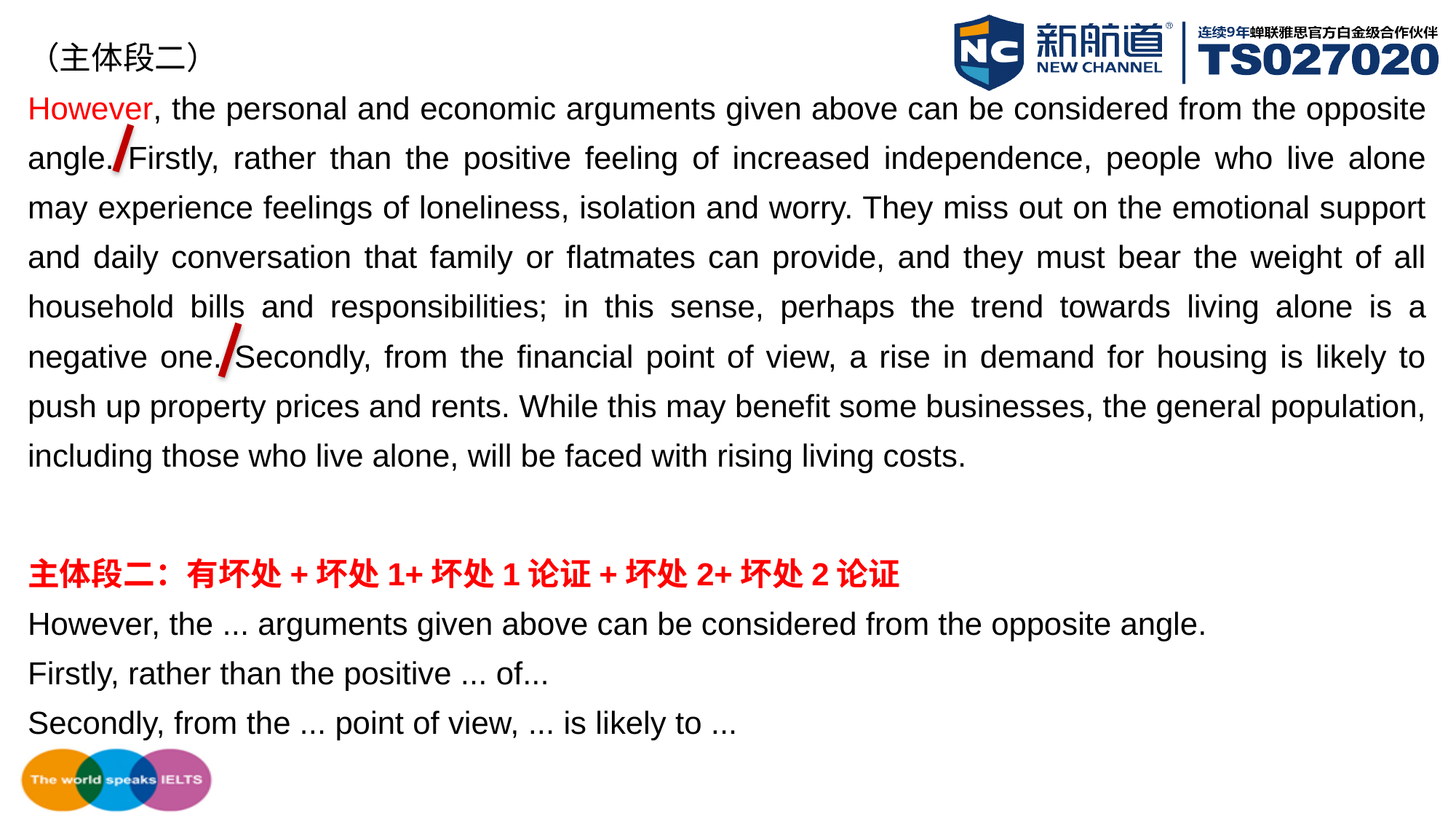

（主体段二）
However, the personal and economic arguments given above can be considered from the opposite angle. Firstly, rather than the positive feeling of increased independence, people who live alone may experience feelings of loneliness, isolation and worry. They miss out on the emotional support and daily conversation that family or flatmates can provide, and they must bear the weight of all household bills and responsibilities; in this sense, perhaps the trend towards living alone is a negative one. Secondly, from the financial point of view, a rise in demand for housing is likely to push up property prices and rents. While this may benefit some businesses, the general population, including those who live alone, will be faced with rising living costs.
主体段二：有坏处+坏处1+坏处1论证+坏处2+坏处2论证
However, the ... arguments given above can be considered from the opposite angle.
Firstly, rather than the positive ... of...
Secondly, from the ... point of view, ... is likely to ...